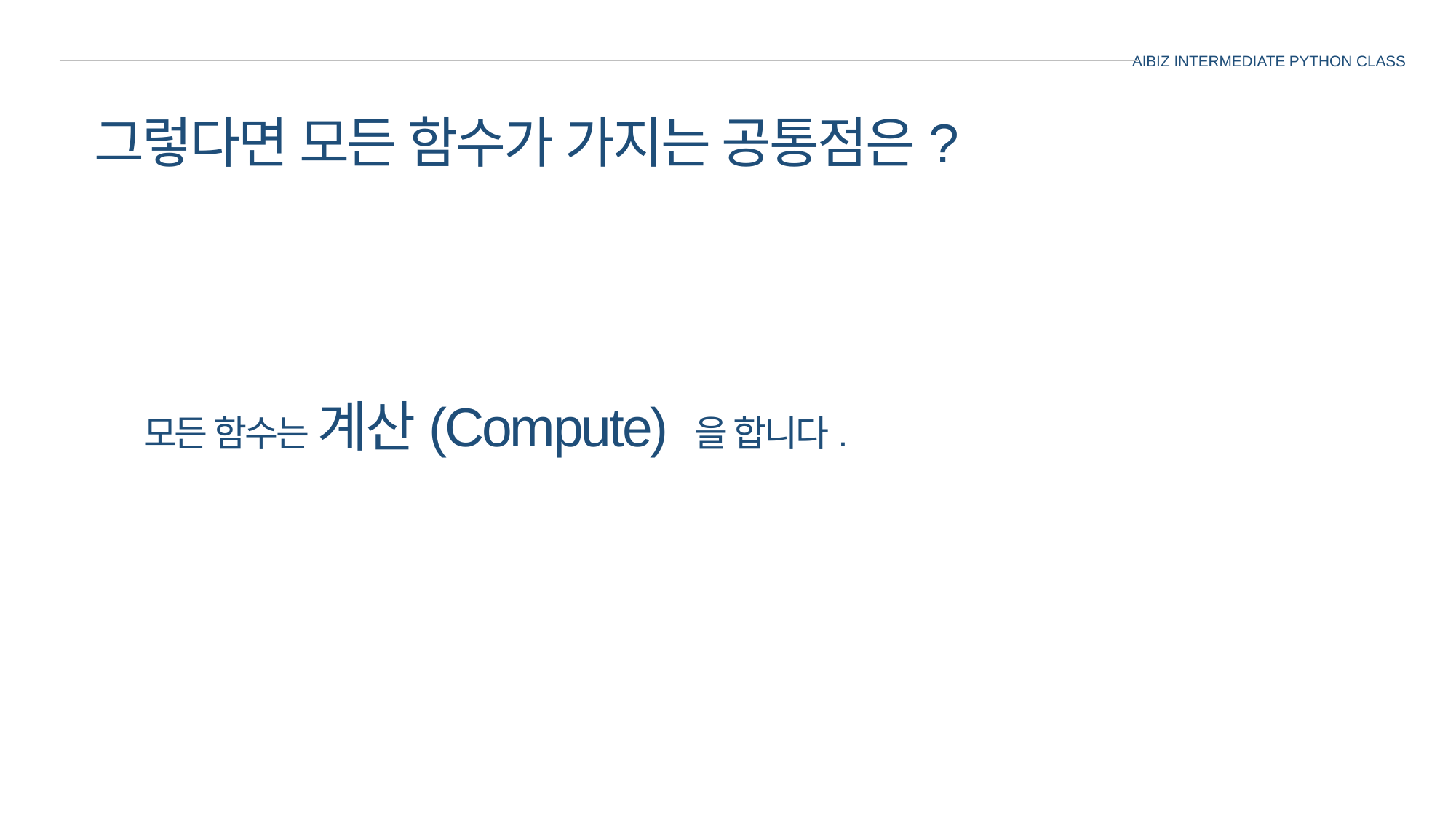

AIBIZ INTERMEDIATE PYTHON CLASS
그렇다면 모든 함수가 가지는 공통점은?
모든 함수는 계산(Compute) 을 합니다.